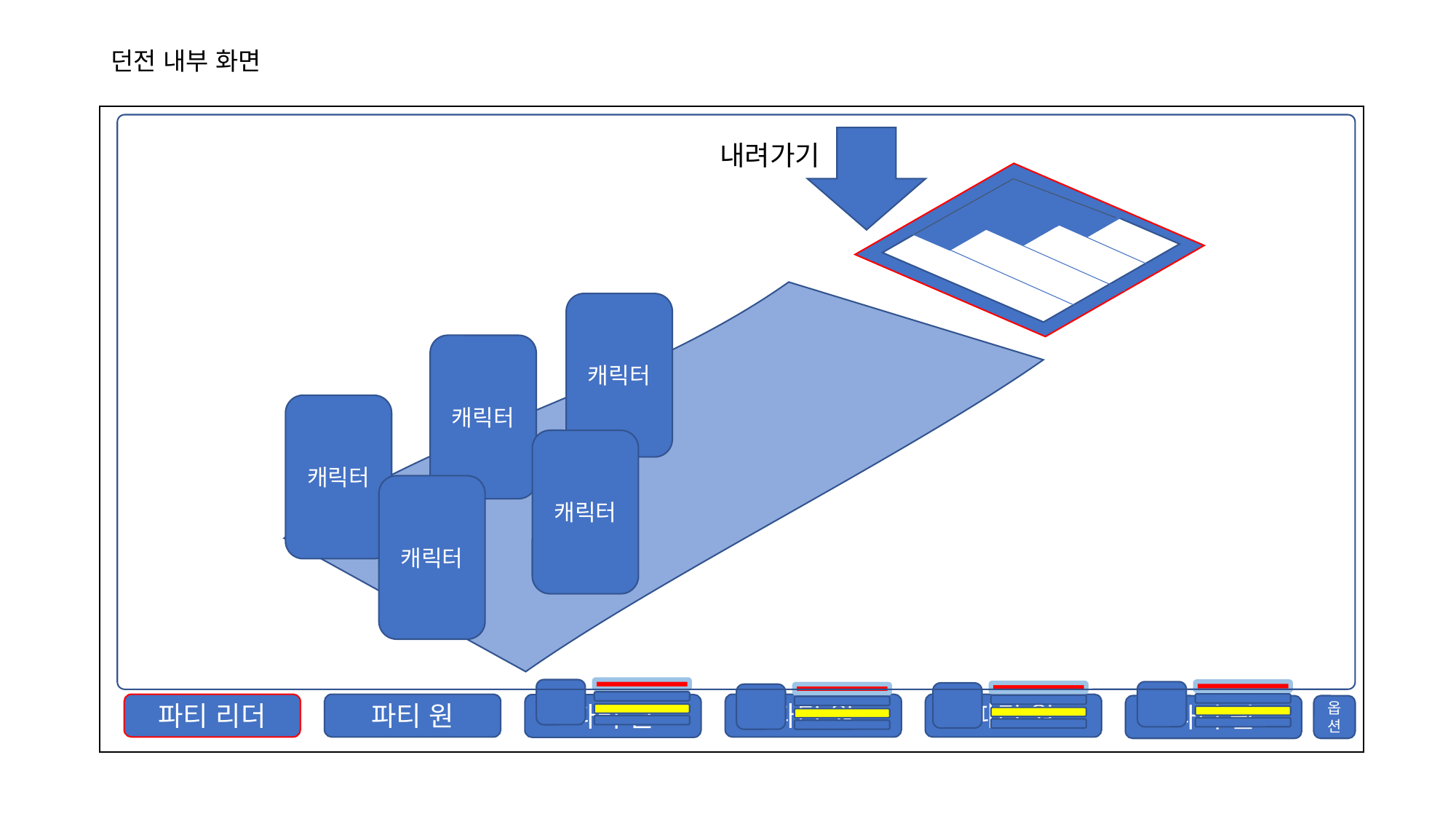

# 던전 내부 화면

내려가기

캐릭터
캐릭터
캐릭터
캐릭터
캐릭터

파티 리더
파티 원
파티 원
파티 원
파티 원
파티 원
옵션